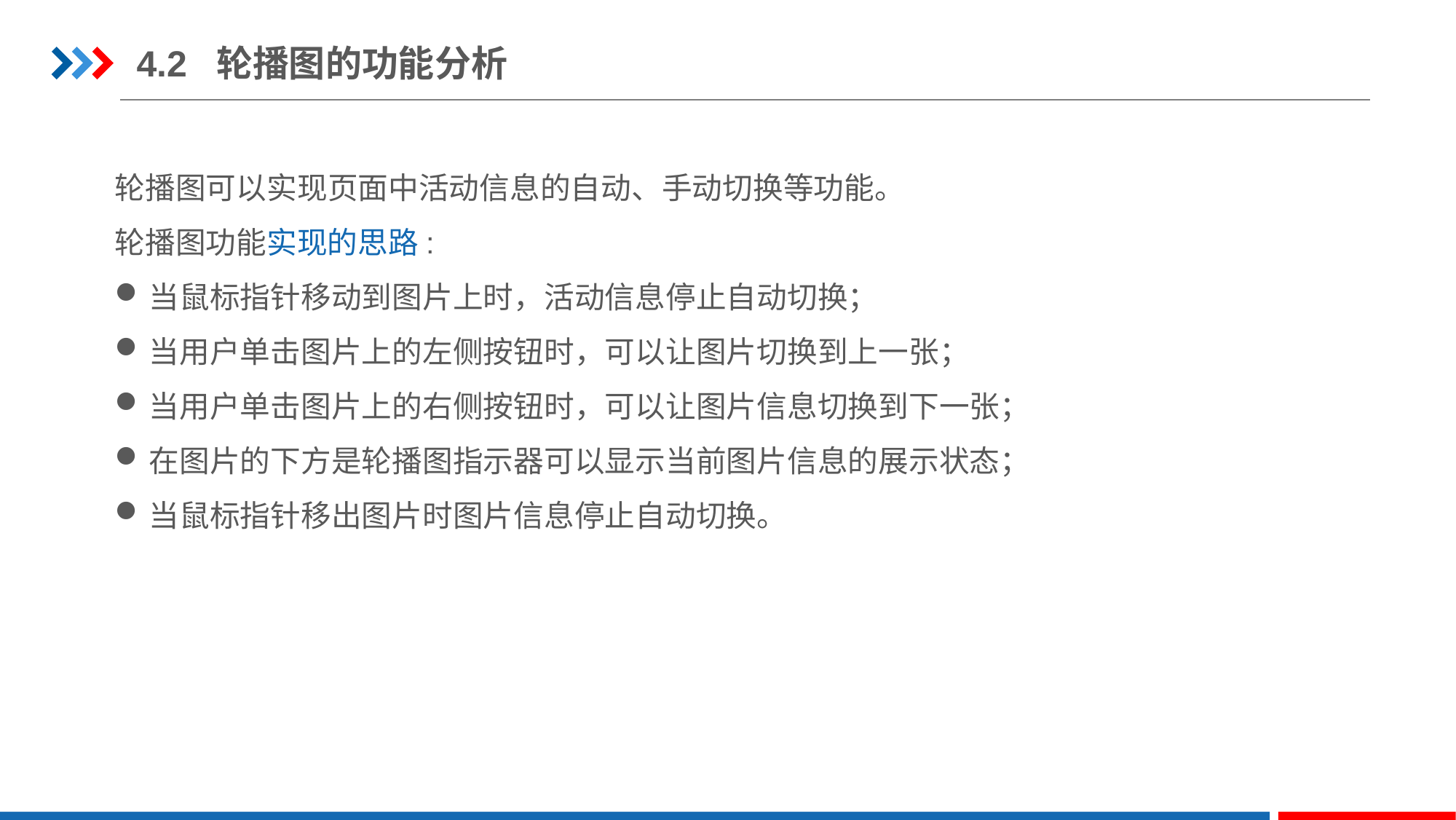

4.2  轮播图的功能分析
轮播图可以实现页面中活动信息的自动、手动切换等功能。
轮播图功能实现的思路:
当鼠标指针移动到图片上时，活动信息停止自动切换；
当用户单击图片上的左侧按钮时，可以让图片切换到上一张；
当用户单击图片上的右侧按钮时，可以让图片信息切换到下一张；
在图片的下方是轮播图指示器可以显示当前图片信息的展示状态；
当鼠标指针移出图片时图片信息停止自动切换。